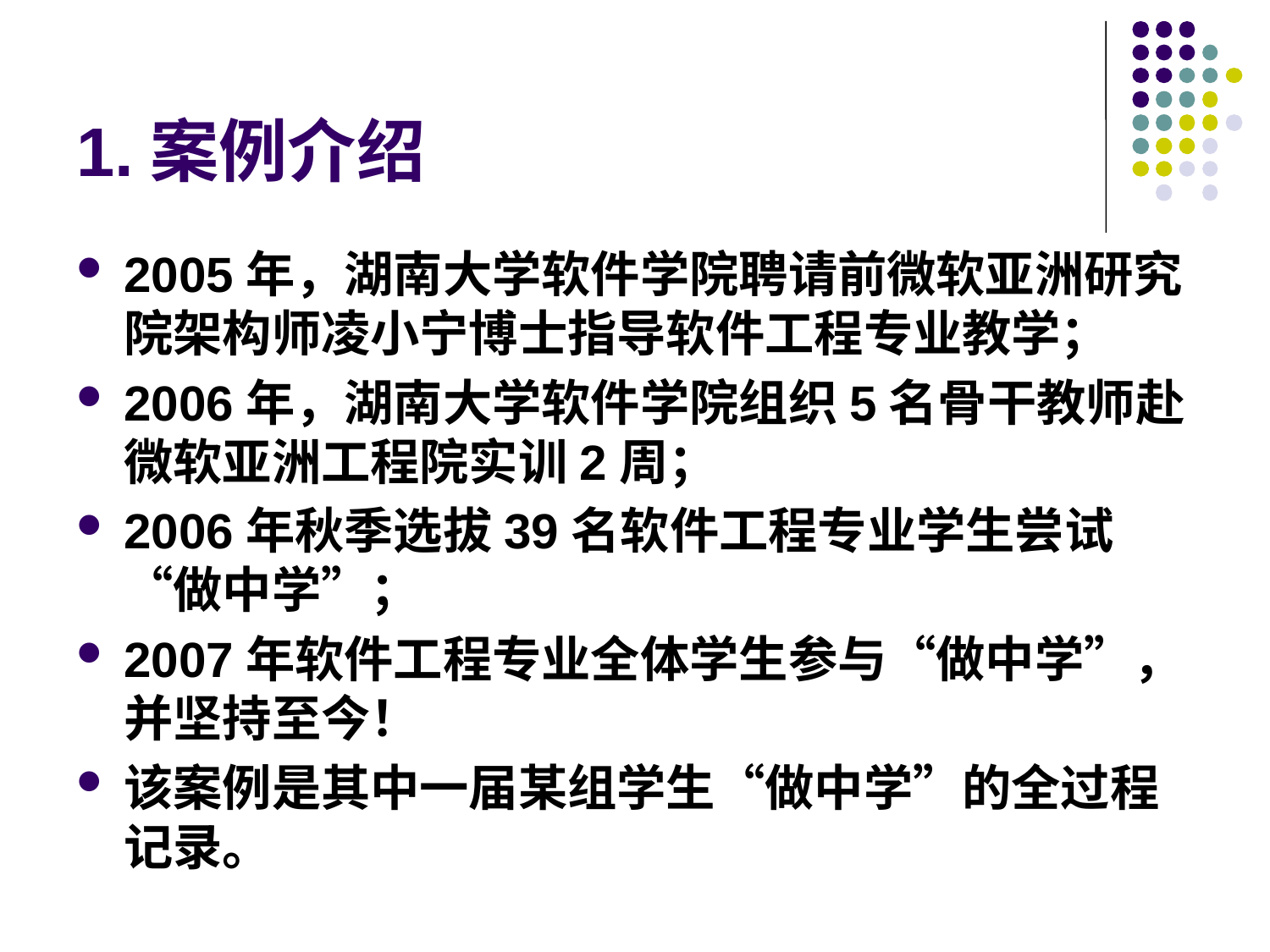

# 1.案例介绍
2005年，湖南大学软件学院聘请前微软亚洲研究院架构师凌小宁博士指导软件工程专业教学；
2006年，湖南大学软件学院组织5名骨干教师赴微软亚洲工程院实训2周；
2006年秋季选拔39名软件工程专业学生尝试“做中学”；
2007年软件工程专业全体学生参与“做中学”，并坚持至今！
该案例是其中一届某组学生“做中学”的全过程记录。